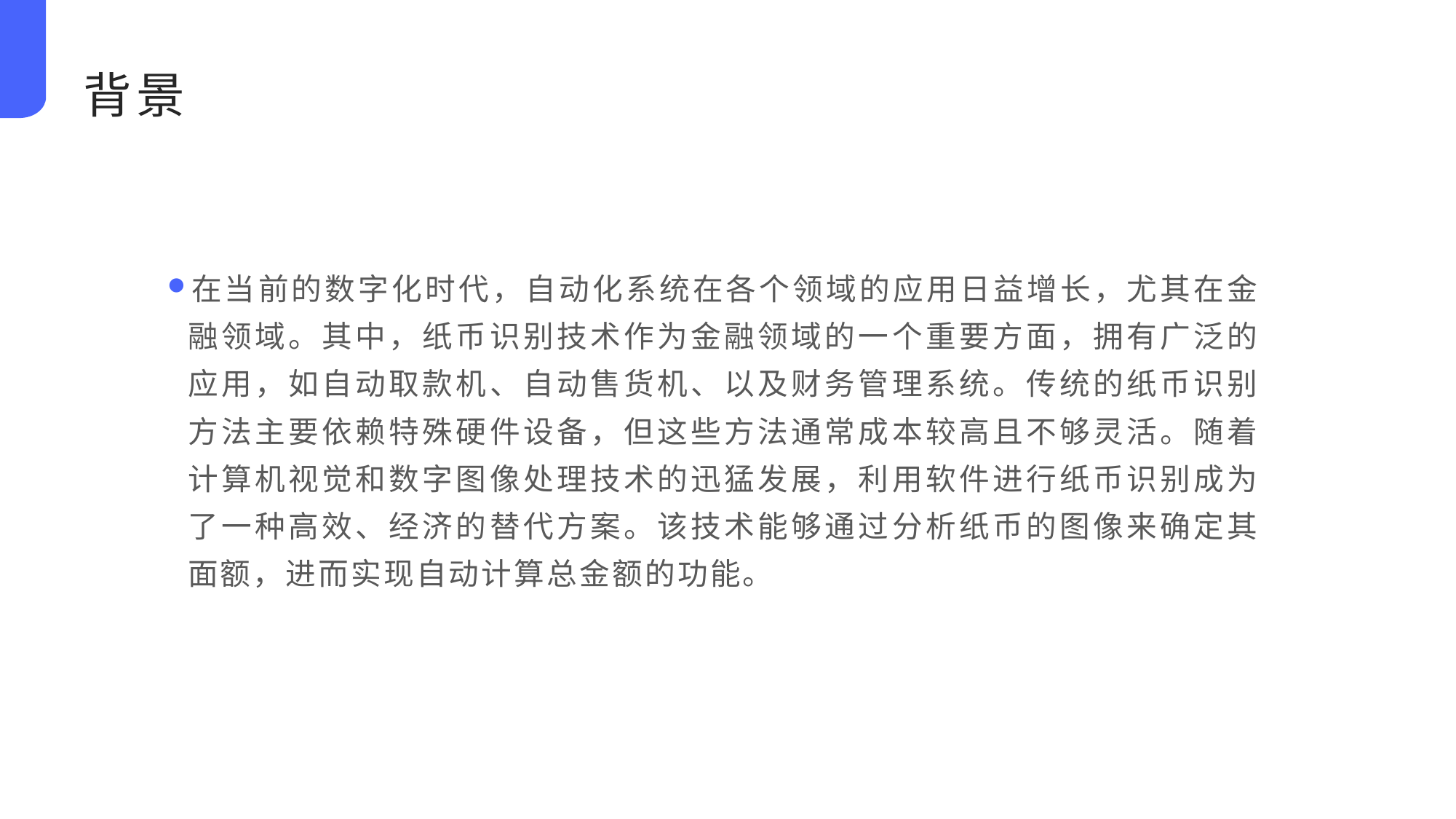

背景
在当前的数字化时代，自动化系统在各个领域的应用日益增长，尤其在金融领域。其中，纸币识别技术作为金融领域的一个重要方面，拥有广泛的应用，如自动取款机、自动售货机、以及财务管理系统。传统的纸币识别方法主要依赖特殊硬件设备，但这些方法通常成本较高且不够灵活。随着计算机视觉和数字图像处理技术的迅猛发展，利用软件进行纸币识别成为了一种高效、经济的替代方案。该技术能够通过分析纸币的图像来确定其面额，进而实现自动计算总金额的功能。